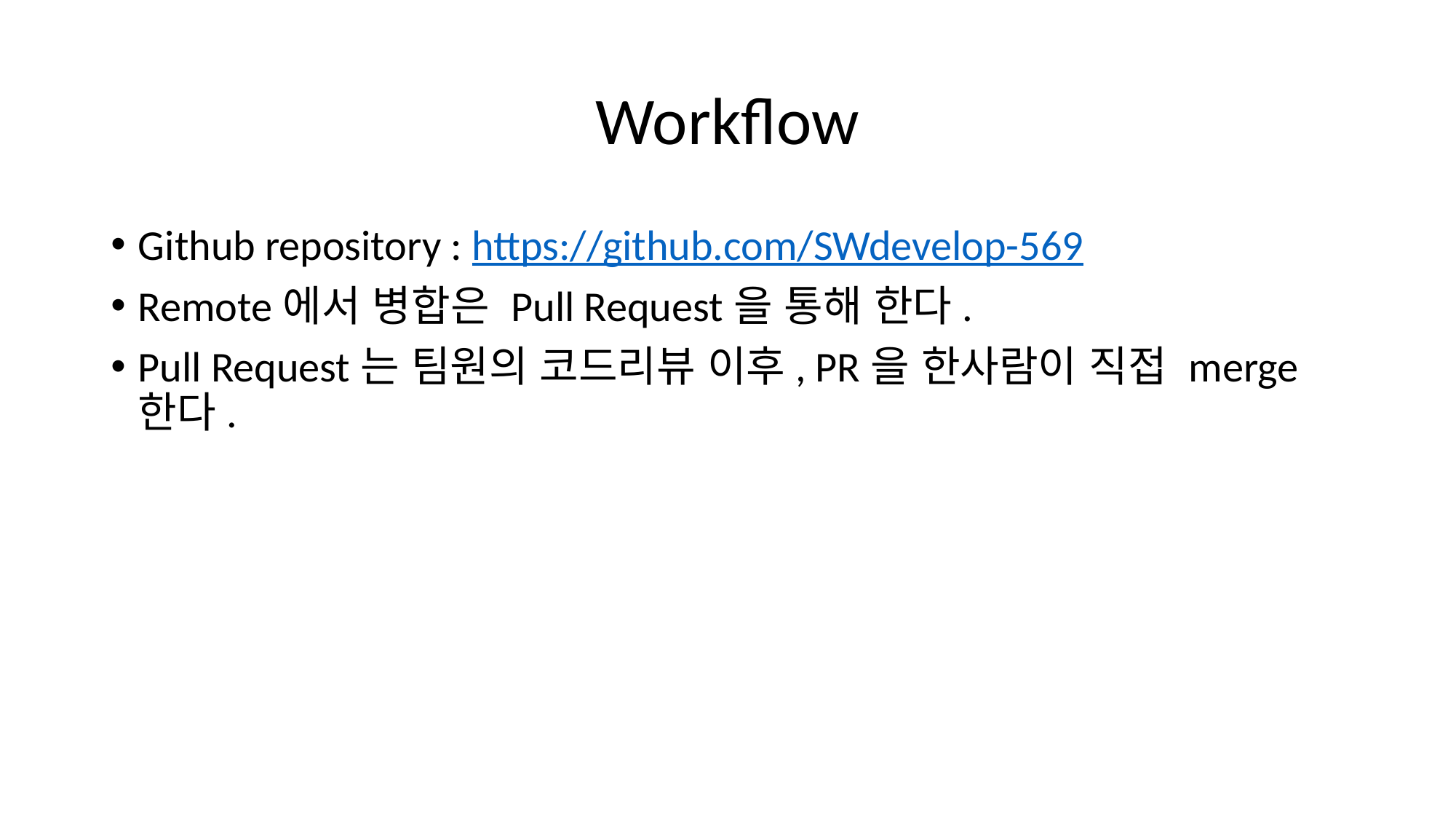

# Workflow
Github repository : https://github.com/SWdevelop-569
Remote에서 병합은 Pull Request을 통해 한다.
Pull Request는 팀원의 코드리뷰 이후, PR을 한사람이 직접 merge한다.